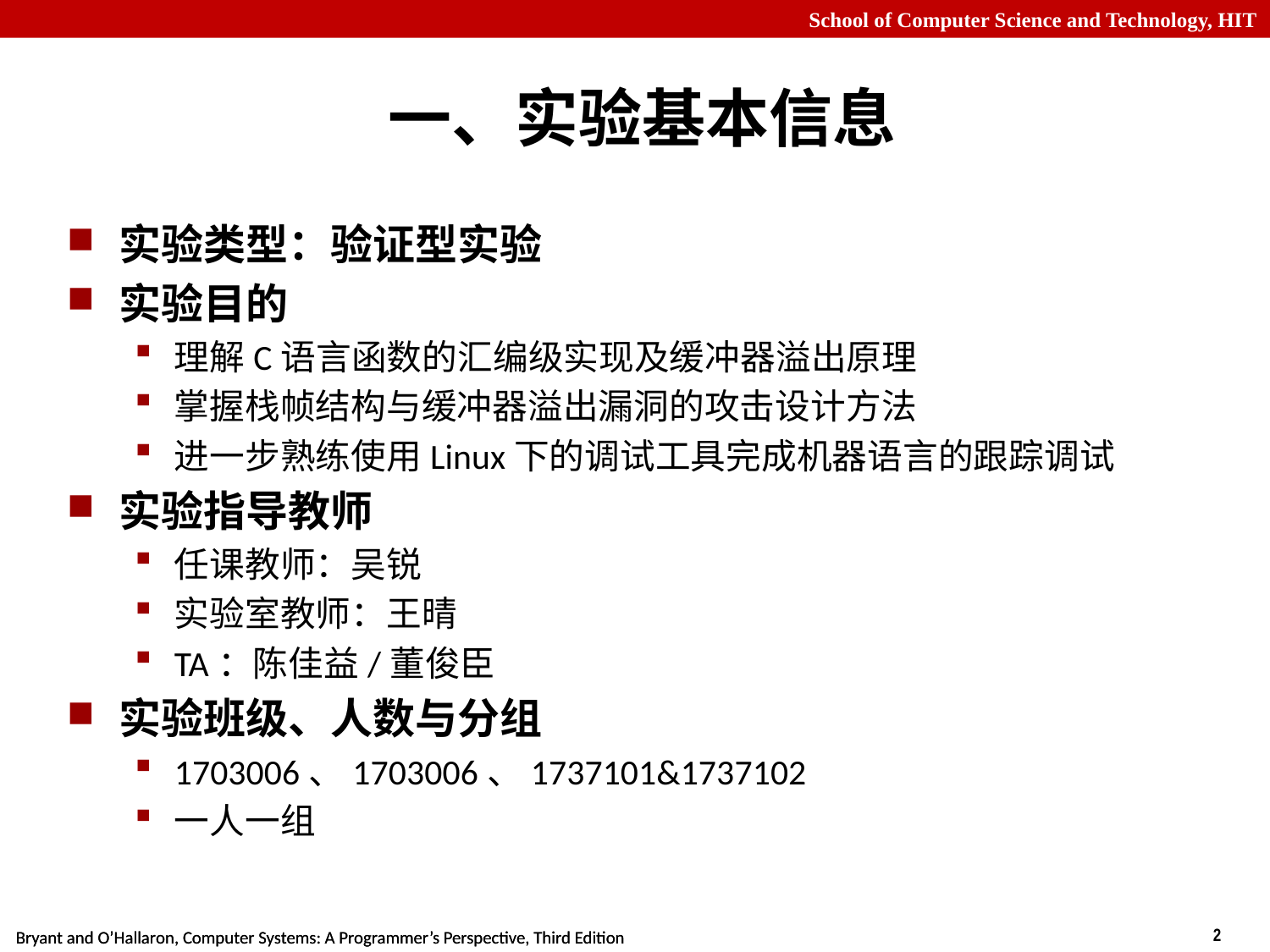

# 一、实验基本信息
实验类型：验证型实验
实验目的
理解C语言函数的汇编级实现及缓冲器溢出原理
掌握栈帧结构与缓冲器溢出漏洞的攻击设计方法
进一步熟练使用Linux下的调试工具完成机器语言的跟踪调试
实验指导教师
任课教师：吴锐
实验室教师：王晴
TA：陈佳益/董俊臣
实验班级、人数与分组
1703006、1703006、1737101&1737102
一人一组